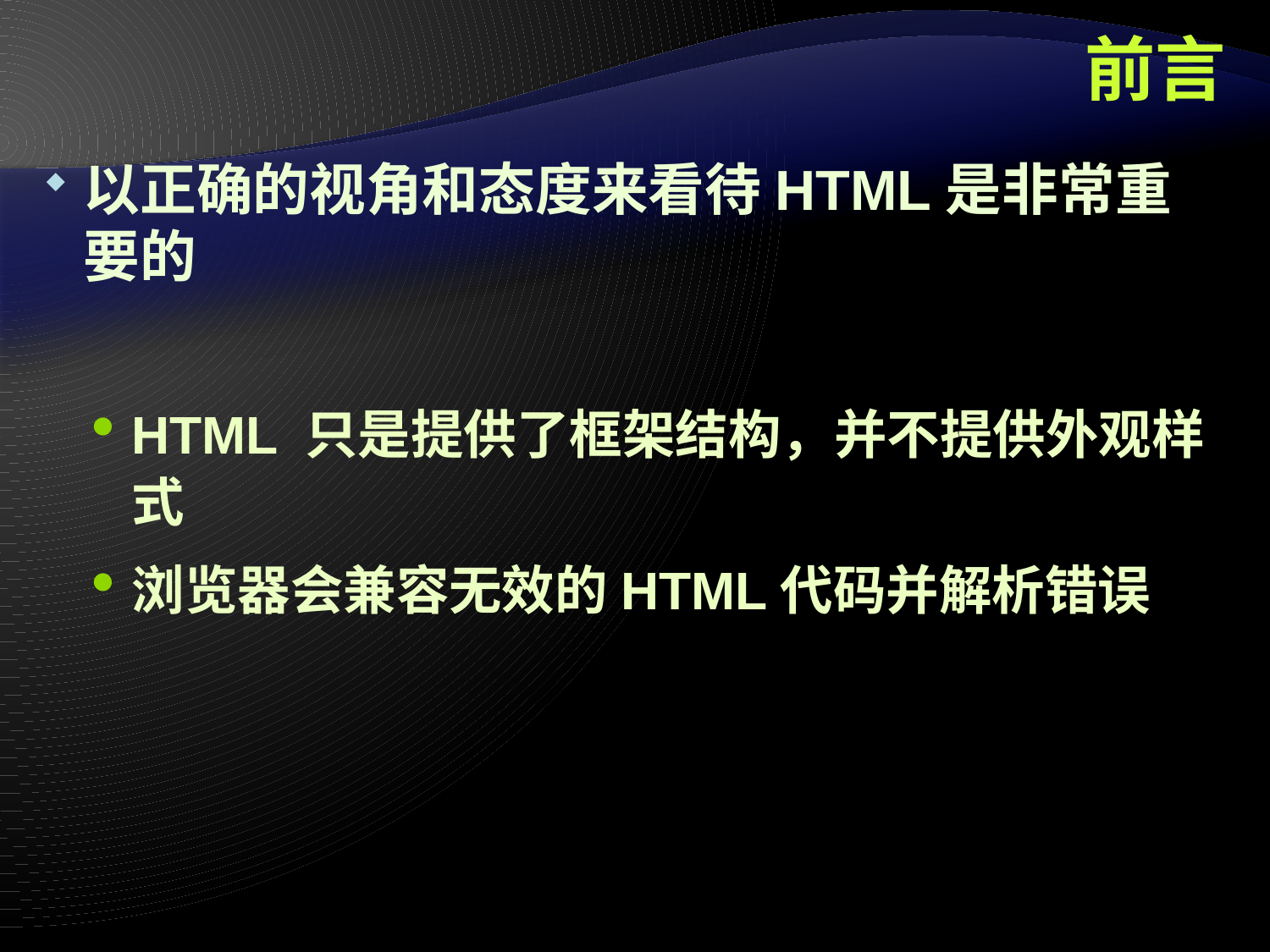

# 前言
以正确的视角和态度来看待HTML是非常重要的

HTML 只是提供了框架结构，并不提供外观样式
浏览器会兼容无效的HTML代码并解析错误
20